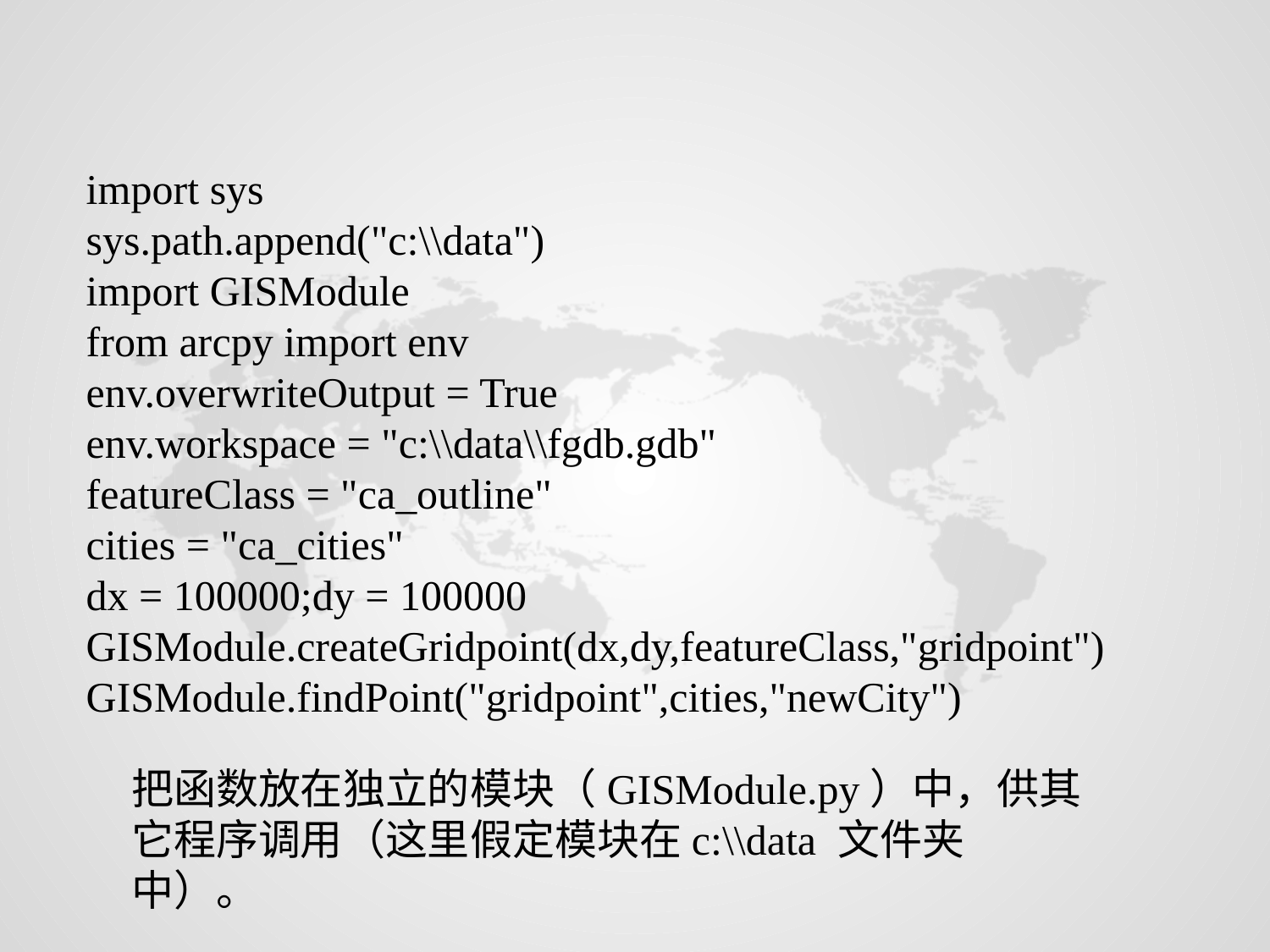

import sys
sys.path.append("c:\\data")
import GISModule
from arcpy import env
env.overwriteOutput = True
env.workspace = "c:\\data\\fgdb.gdb"
featureClass = "ca_outline"
cities = "ca_cities"
dx = 100000;dy = 100000
GISModule.createGridpoint(dx,dy,featureClass,"gridpoint")
GISModule.findPoint("gridpoint",cities,"newCity")
把函数放在独立的模块（GISModule.py）中，供其它程序调用（这里假定模块在c:\\data 文件夹中）。